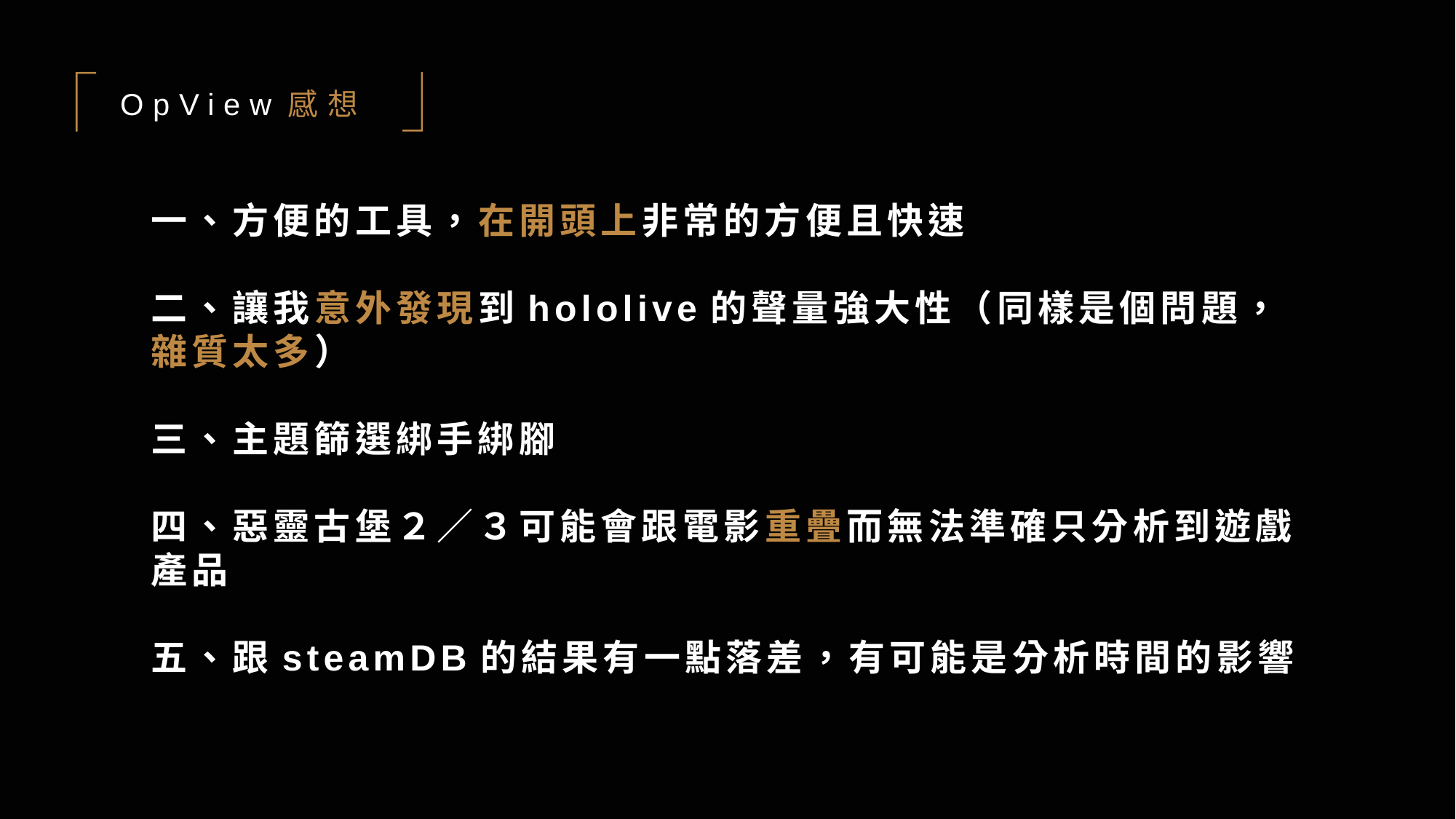

OpView感想
一、方便的工具，在開頭上非常的方便且快速

二、讓我意外發現到hololive的聲量強大性（同樣是個問題，雜質太多）

三、主題篩選綁手綁腳

四、惡靈古堡２／３可能會跟電影重疊而無法準確只分析到遊戲產品

五、跟steamDB的結果有一點落差，有可能是分析時間的影響